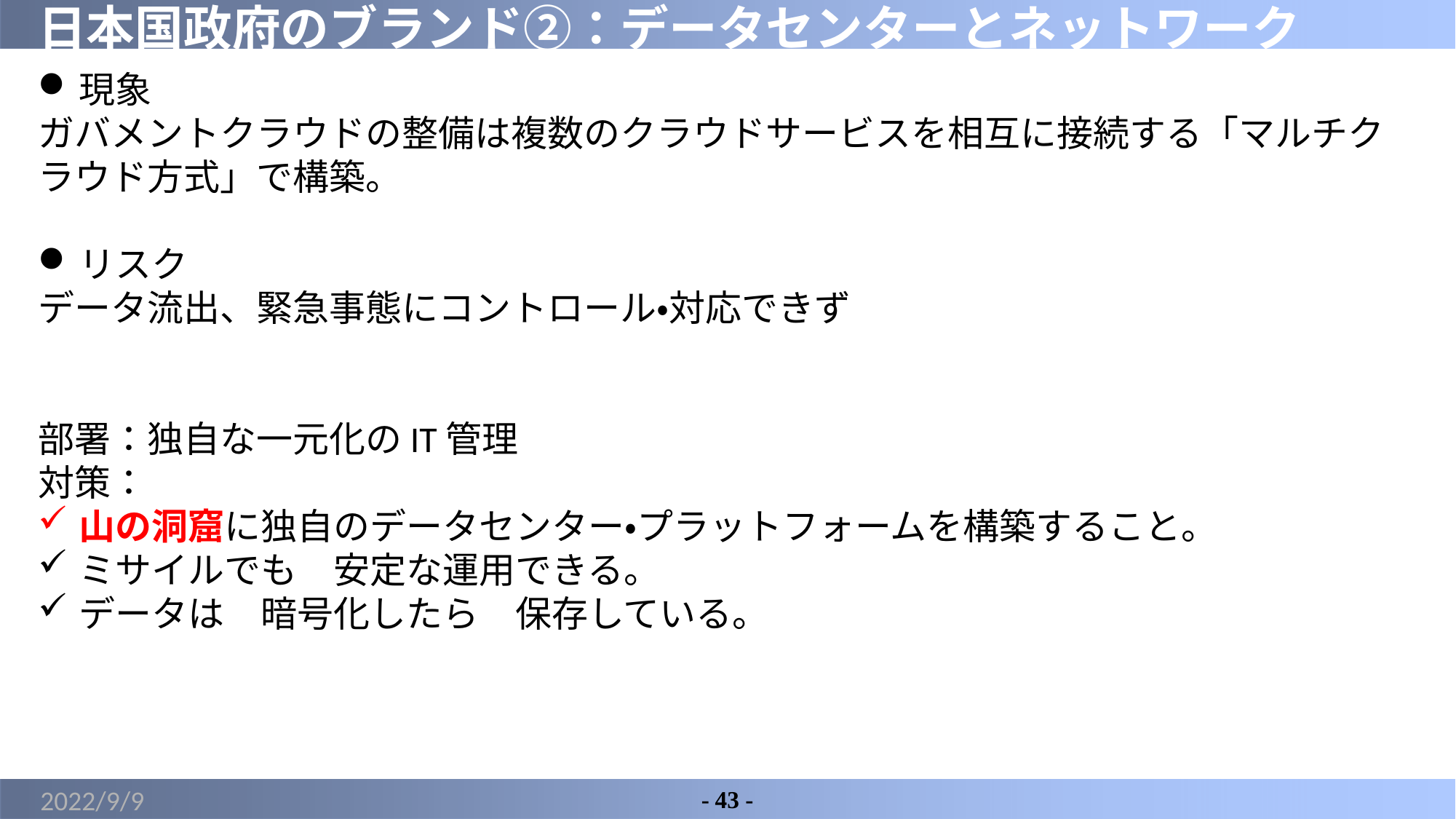

# 日本国政府のブランド②：データセンターとネットワーク
現象
ガバメントクラウドの整備は複数のクラウドサービスを相互に接続する「マルチクラウド方式」で構築。

リスク
データ流出、緊急事態にコントロール・対応できず

部署：独自な一元化のIT管理
対策：
山の洞窟に独自のデータセンター・プラットフォームを構築すること。
ミサイルでも　安定な運用できる。
データは　暗号化したら　保存している。

2022/9/9
- 43 -